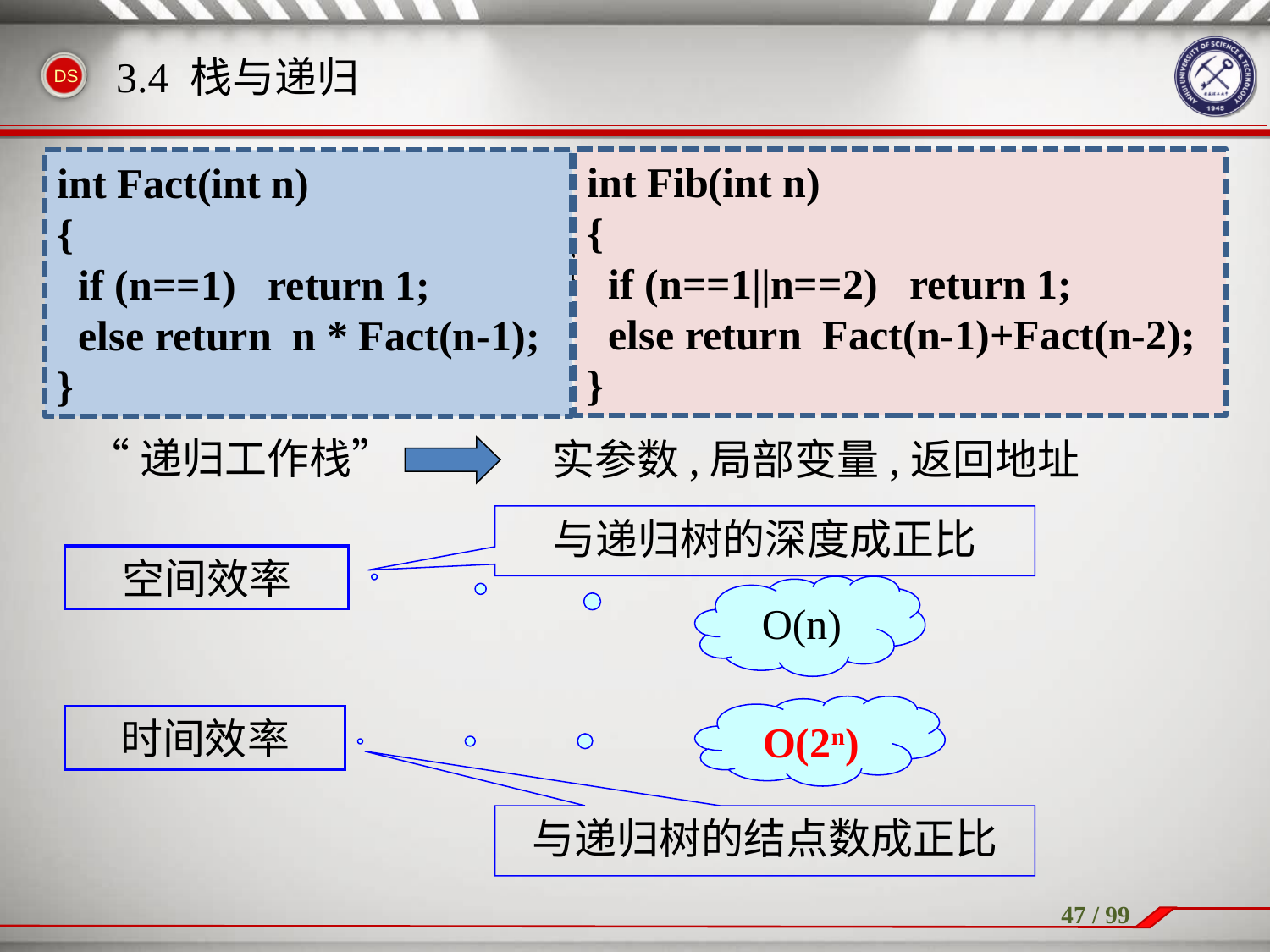

# 3.4 栈与递归
int Fib(int n)
{
  if (n==1||n==2)   return 1;
  else return  Fact(n-1)+Fact(n-2);
}
int Fact(int n)
{
  if (n==1)   return 1;
  else return  n * Fact(n-1);
}

“层次”
主函数
0层
第1次调用
1层
第 i 次调用
i 层
“递归工作栈”
实参数,局部变量,返回地址

与递归树的深度成正比
空间效率
O(n)
O(2n)
时间效率
与递归树的结点数成正比